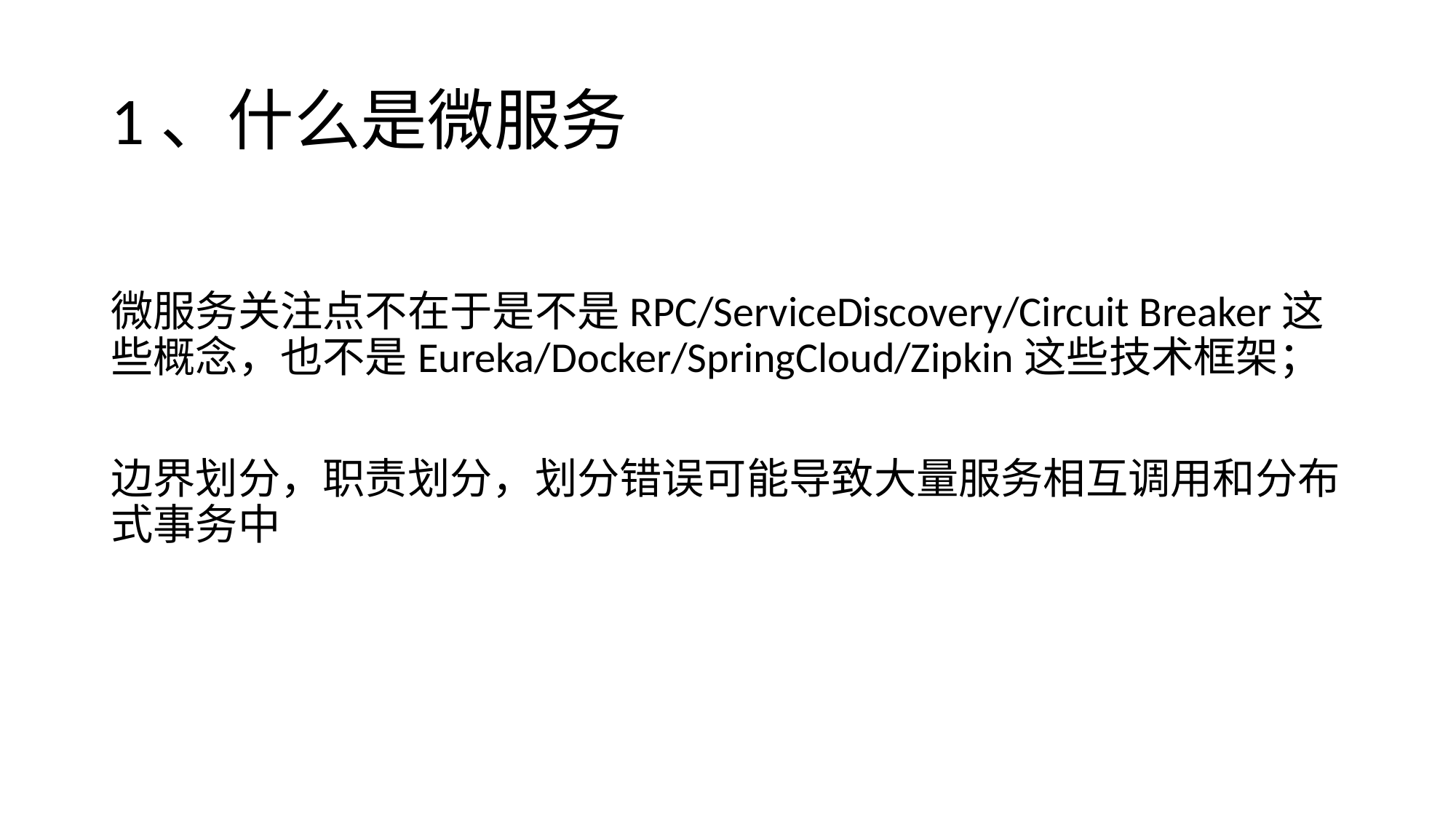

# 1、什么是微服务

微服务关注点不在于是不是RPC/ServiceDiscovery/Circuit Breaker这些概念，也不是Eureka/Docker/SpringCloud/Zipkin这些技术框架；

边界划分，职责划分，划分错误可能导致大量服务相互调用和分布式事务中